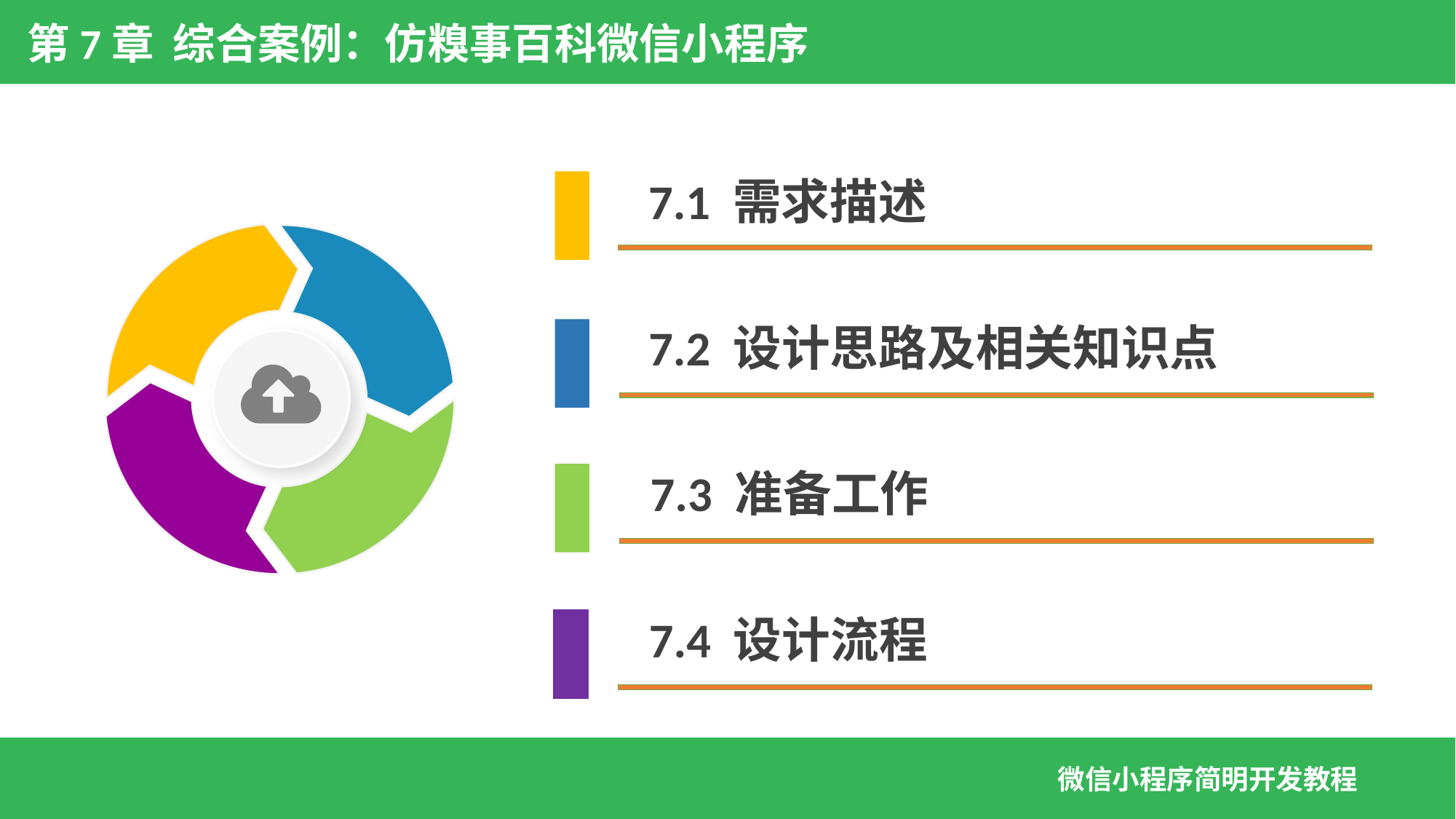

第7章  综合案例：仿糗事百科微信小程序

7.1 需求描述

7.2 设计思路及相关知识点

7.3 准备工作

7.4 设计流程

微信小程序简明开发教程